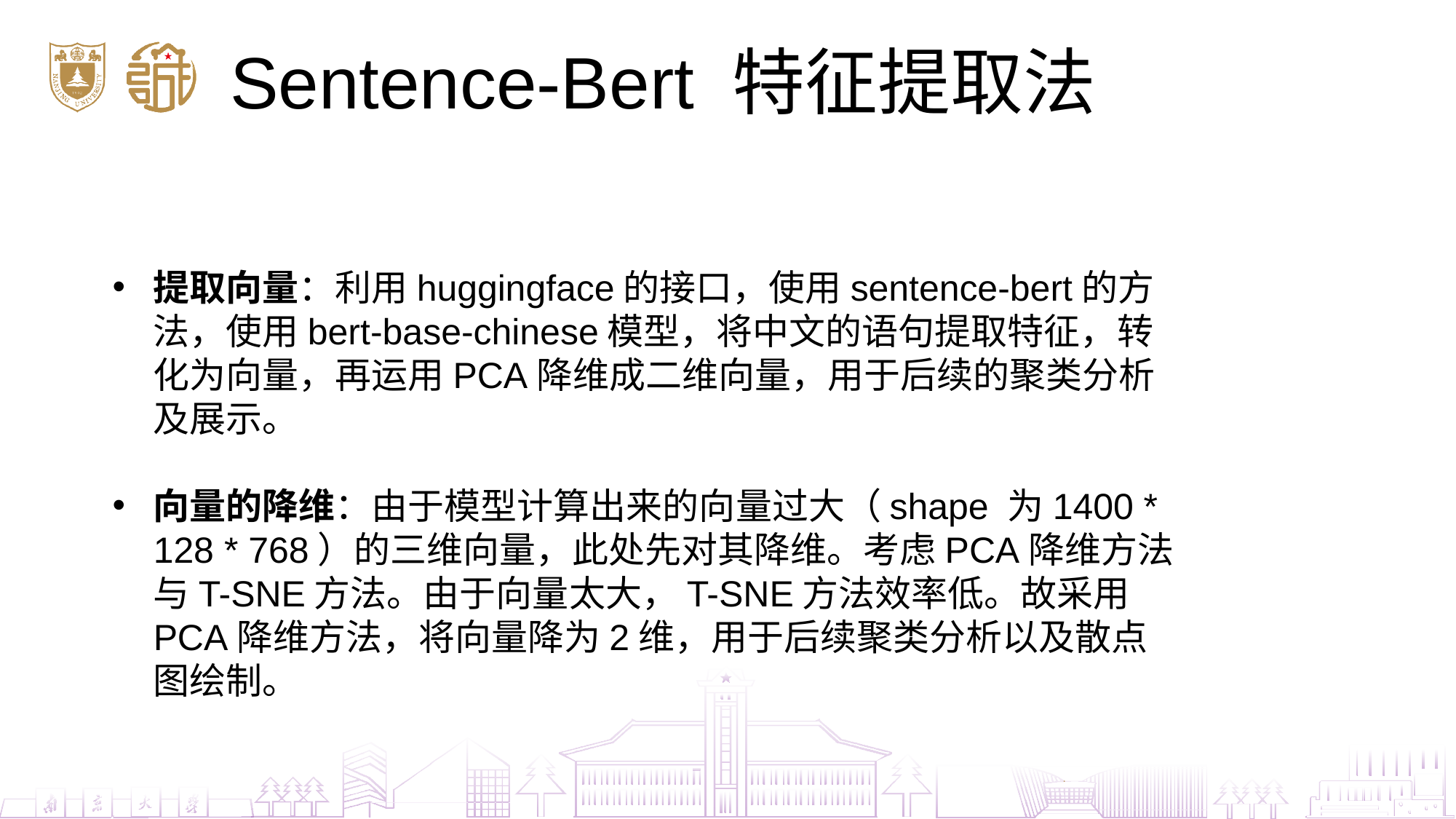

Sentence-Bert 特征提取法
提取向量：利用huggingface的接口，使用sentence-bert的方法，使用bert-base-chinese模型，将中文的语句提取特征，转化为向量，再运用PCA降维成二维向量，用于后续的聚类分析及展示。

向量的降维：由于模型计算出来的向量过大（shape 为1400 * 128 * 768）的三维向量，此处先对其降维。考虑PCA降维方法与T-SNE方法。由于向量太大，T-SNE方法效率低。故采用PCA降维方法，将向量降为2维，用于后续聚类分析以及散点图绘制。